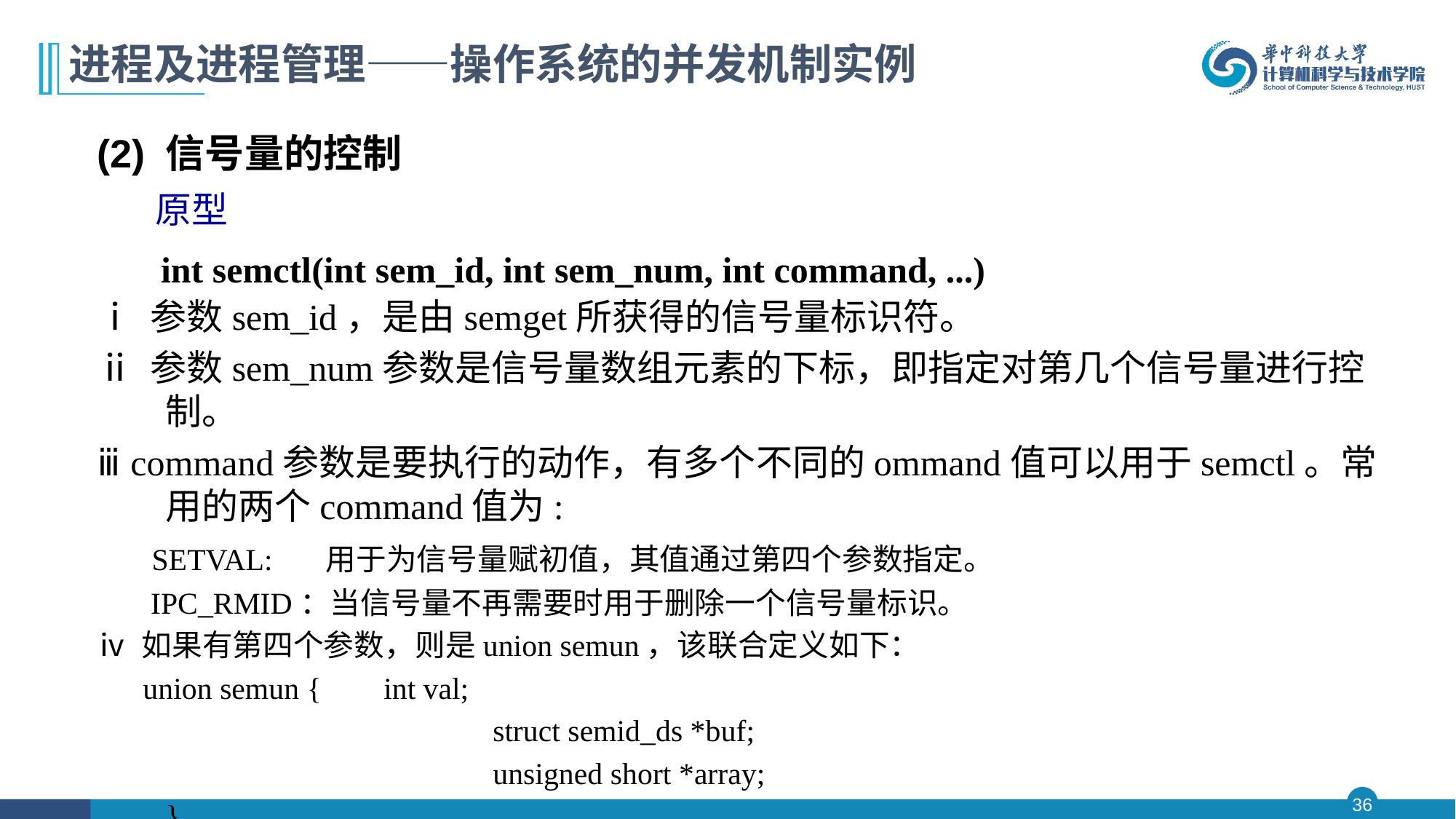

# 进程及进程管理——操作系统的并发机制实例
(2) 信号量的控制
      原型
       int semctl(int sem_id, int sem_num, int command, ...)
ⅰ 参数sem_id，是由semget所获得的信号量标识符。
ⅱ 参数sem_num参数是信号量数组元素的下标，即指定对第几个信号量进行控制。
ⅲ command参数是要执行的动作，有多个不同的ommand值可以用于semctl。常用的两个command值为:
      SETVAL:      用于为信号量赋初值，其值通过第四个参数指定。
       IPC_RMID：当信号量不再需要时用于删除一个信号量标识。
ⅳ 如果有第四个参数，则是union semun，该联合定义如下：
      union semun {	int val;
		    		struct semid_ds *buf;
				unsigned short *array;
	}